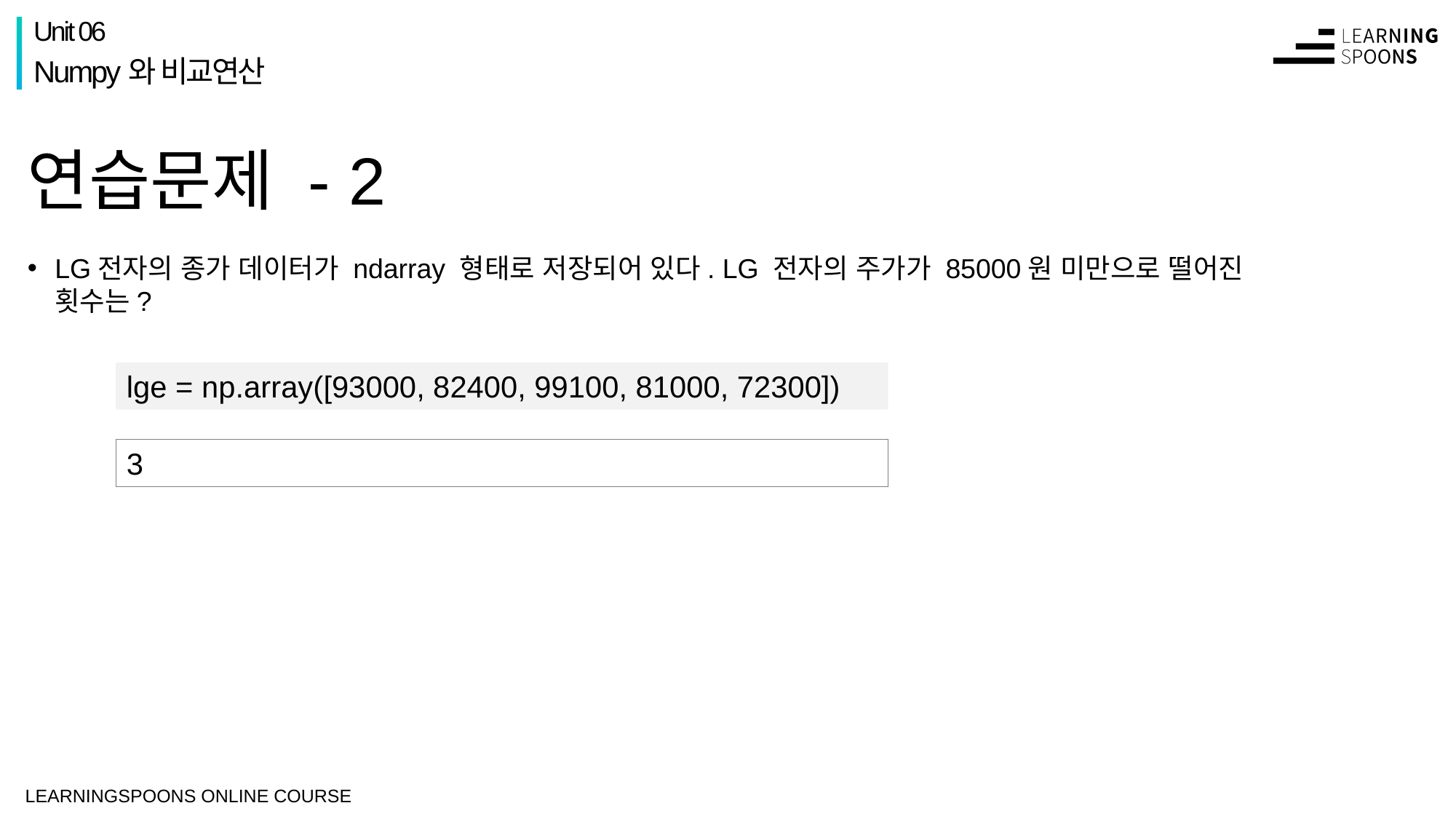

Unit 06
Numpy와 비교연산
# 연습문제 - 2
LG전자의 종가 데이터가 ndarray 형태로 저장되어 있다. LG 전자의 주가가 85000원 미만으로 떨어진 횟수는?
lge = np.array([93000, 82400, 99100, 81000, 72300])
3